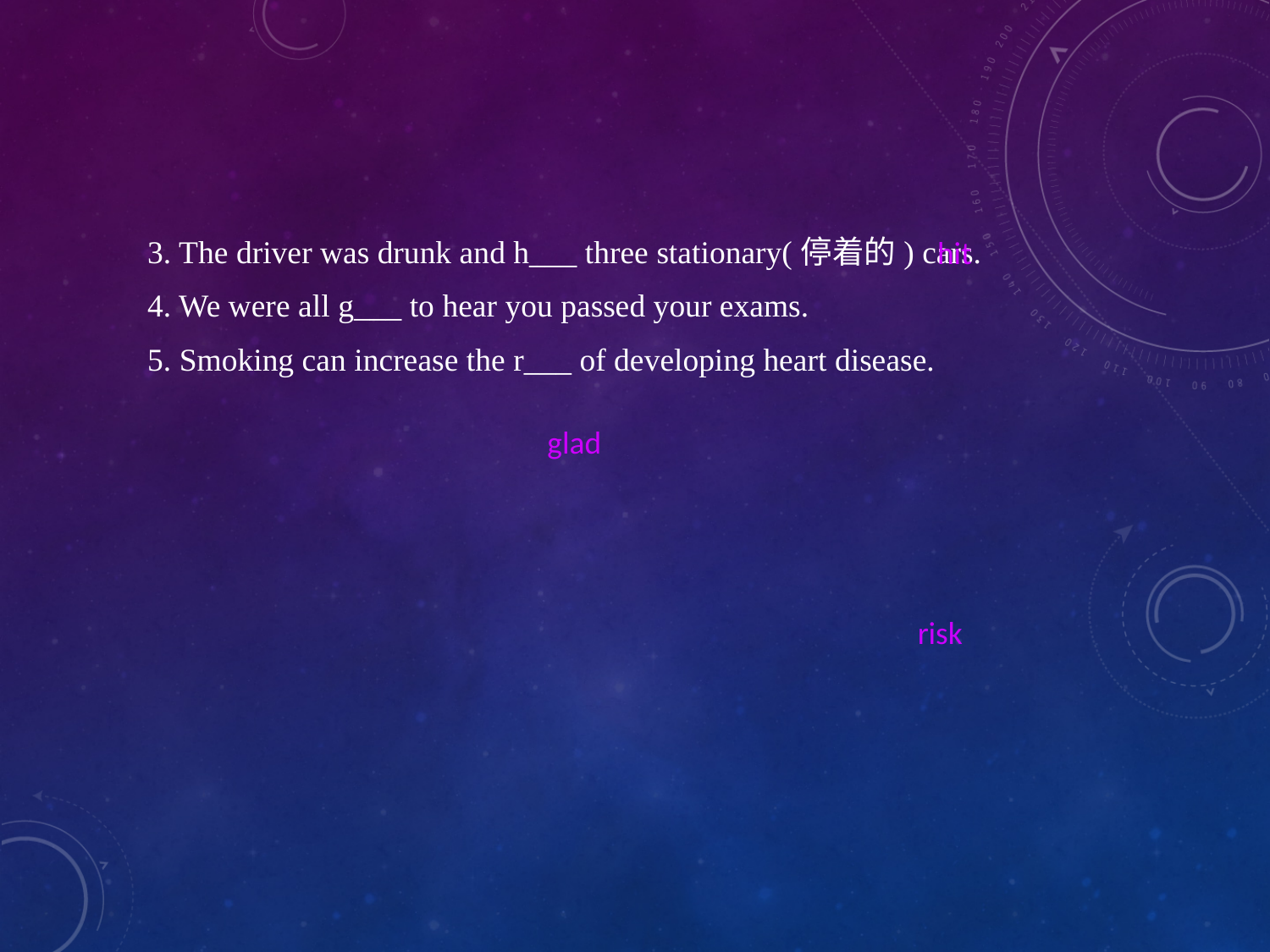

3. The driver was drunk and h___ three stationary(停着的) cars.
4. We were all g___ to hear you passed your exams.
5. Smoking can increase the r___ of developing heart disease.
hit
glad
risk